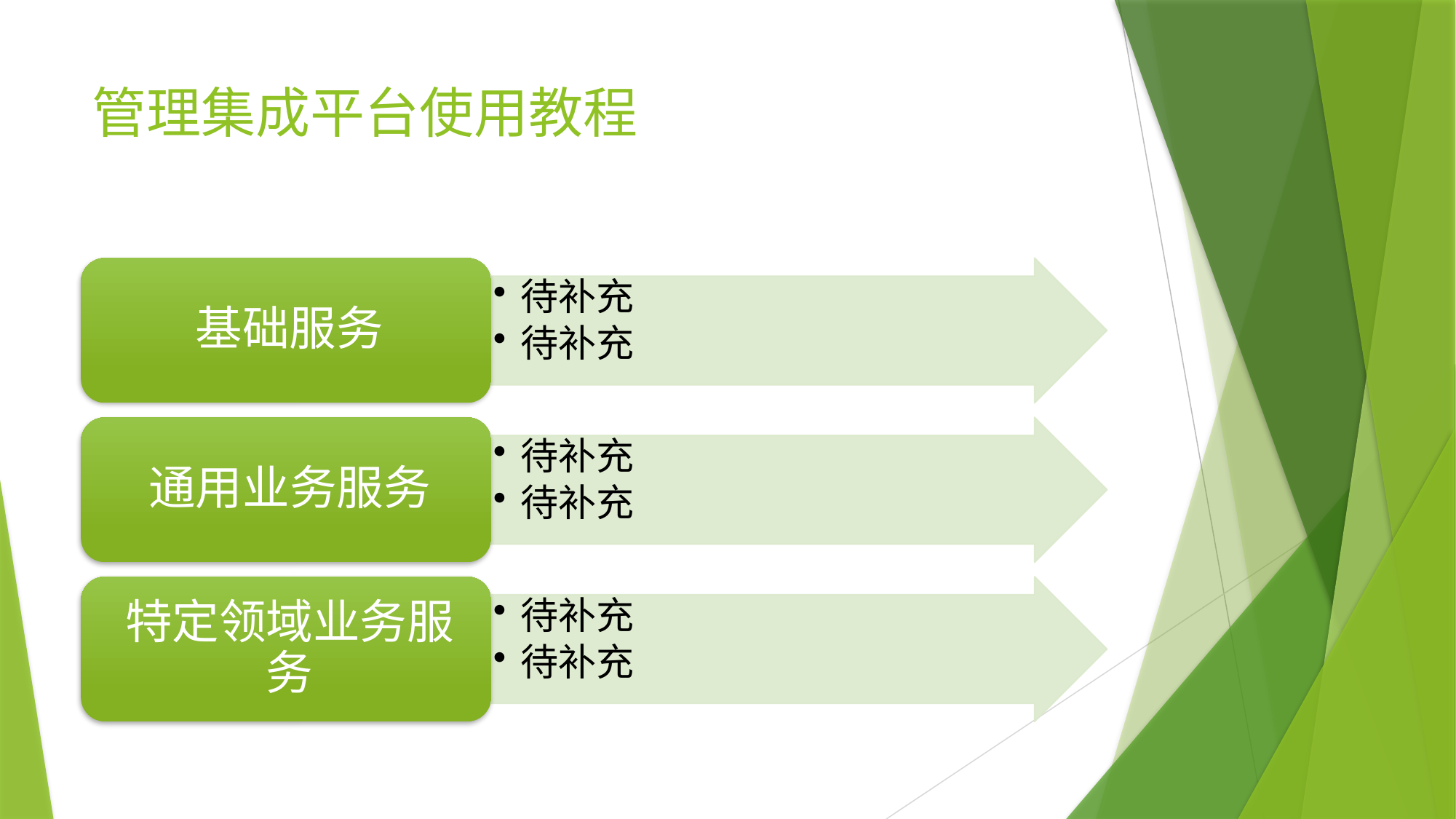

# 管理集成平台使用教程
待补充
待补充
基础服务
待补充
待补充
通用业务服务
待补充
待补充
特定领域业务服务